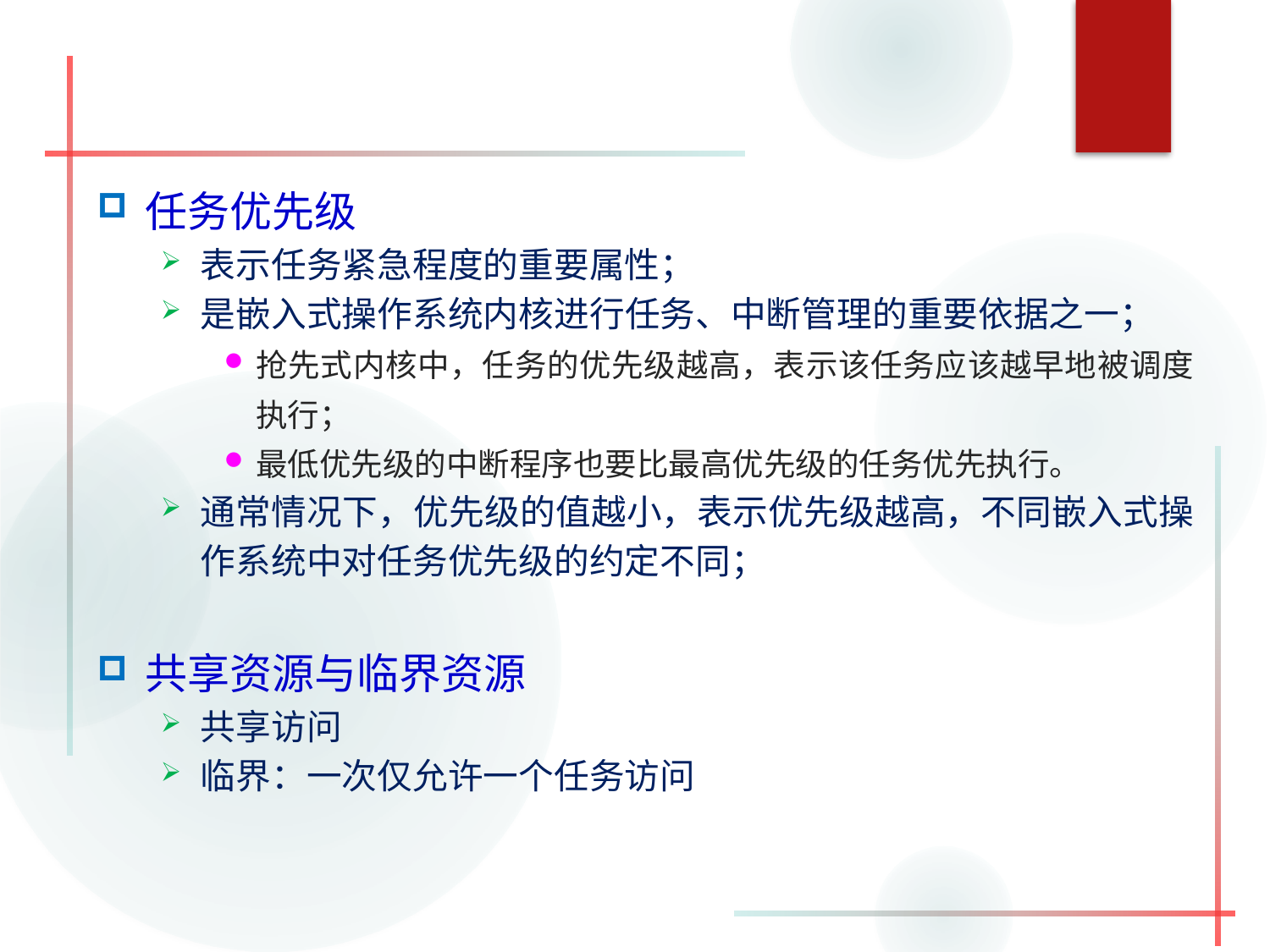

23
#
任务优先级
表示任务紧急程度的重要属性；
是嵌入式操作系统内核进行任务、中断管理的重要依据之一；
抢先式内核中，任务的优先级越高，表示该任务应该越早地被调度执行；
最低优先级的中断程序也要比最高优先级的任务优先执行。
通常情况下，优先级的值越小，表示优先级越高，不同嵌入式操作系统中对任务优先级的约定不同；

共享资源与临界资源
共享访问
临界：一次仅允许一个任务访问